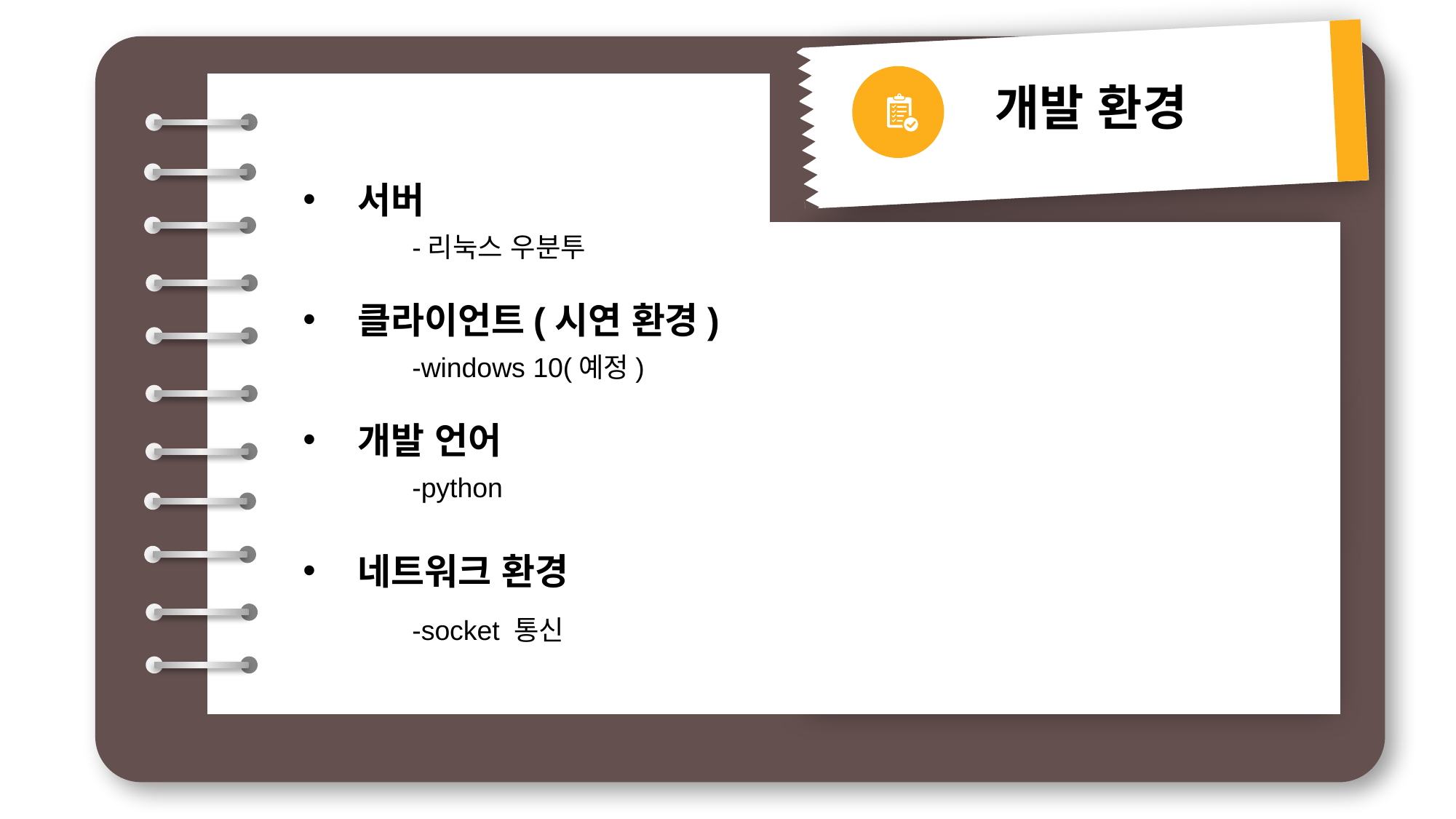

개발 환경

서버
	-리눅스 우분투

클라이언트(시연 환경)
	-windows 10(예정)

개발 언어
	-python

네트워크 환경
	-socket 통신